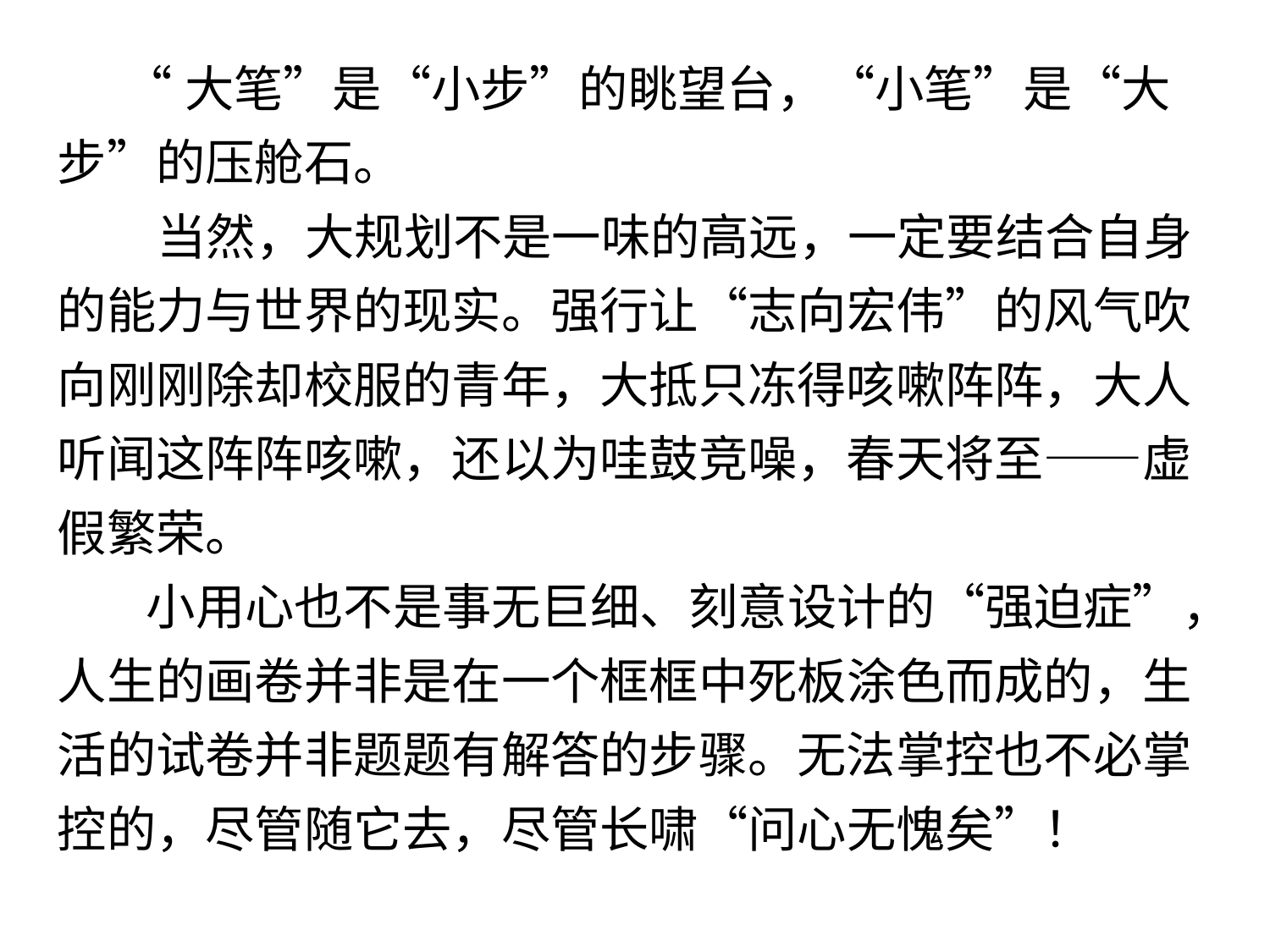

“大笔”是“小步”的眺望台，“小笔”是“大步”的压舱石。
        当然，大规划不是一味的高远，一定要结合自身的能力与世界的现实。强行让“志向宏伟”的风气吹向刚刚除却校服的青年，大抵只冻得咳嗽阵阵，大人听闻这阵阵咳嗽，还以为哇鼓竞噪，春天将至——虚假繁荣。
       小用心也不是事无巨细、刻意设计的“强迫症”，人生的画卷并非是在一个框框中死板涂色而成的，生活的试卷并非题题有解答的步骤。无法掌控也不必掌控的，尽管随它去，尽管长啸“问心无愧矣”！